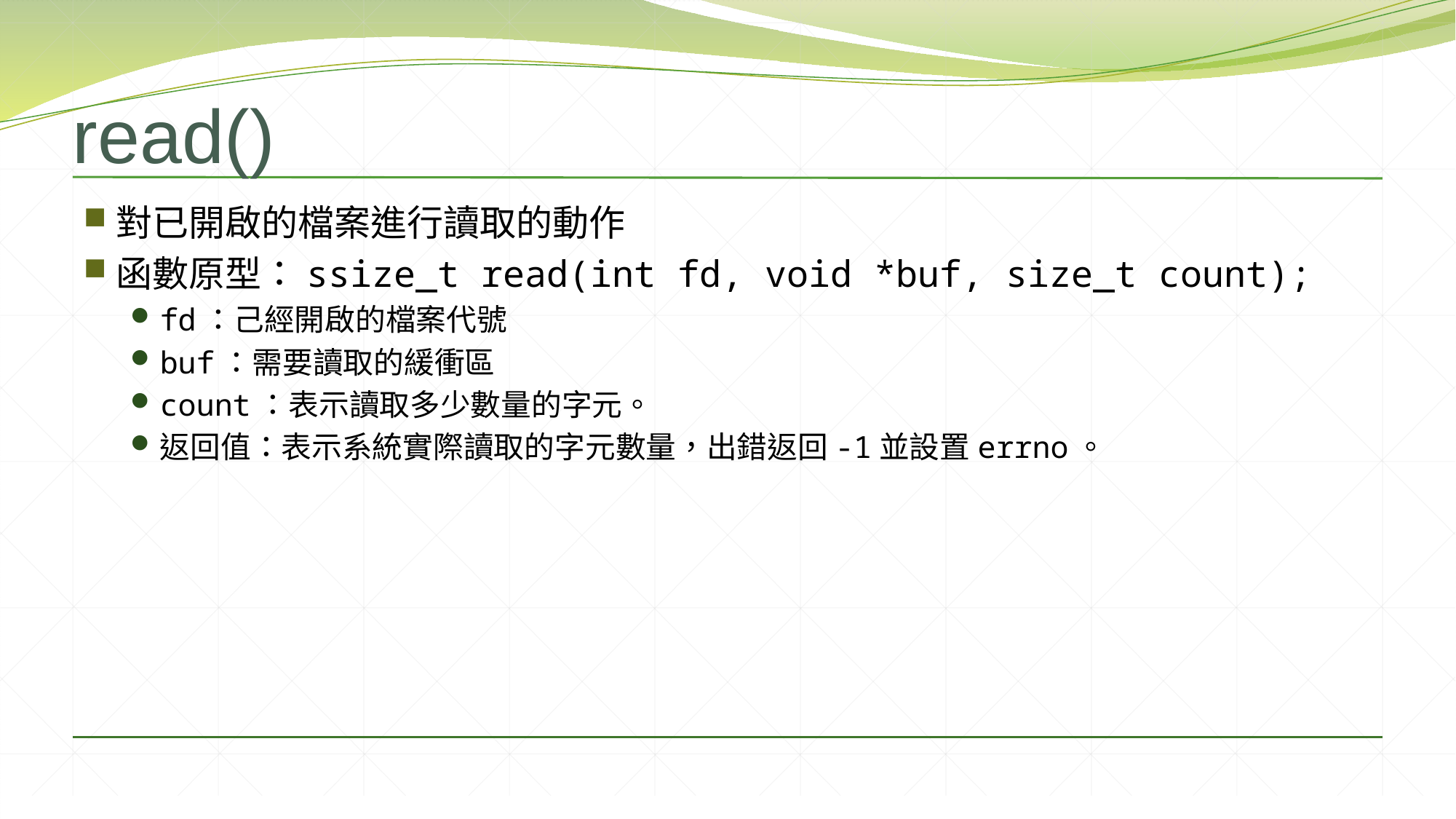

# read()
對已開啟的檔案進行讀取的動作
函數原型：ssize_t read(int fd, void *buf, size_t count);
fd：己經開啟的檔案代號
buf：需要讀取的緩衝區
count：表示讀取多少數量的字元。
返回值：表示系統實際讀取的字元數量，出錯返回-1並設置errno。